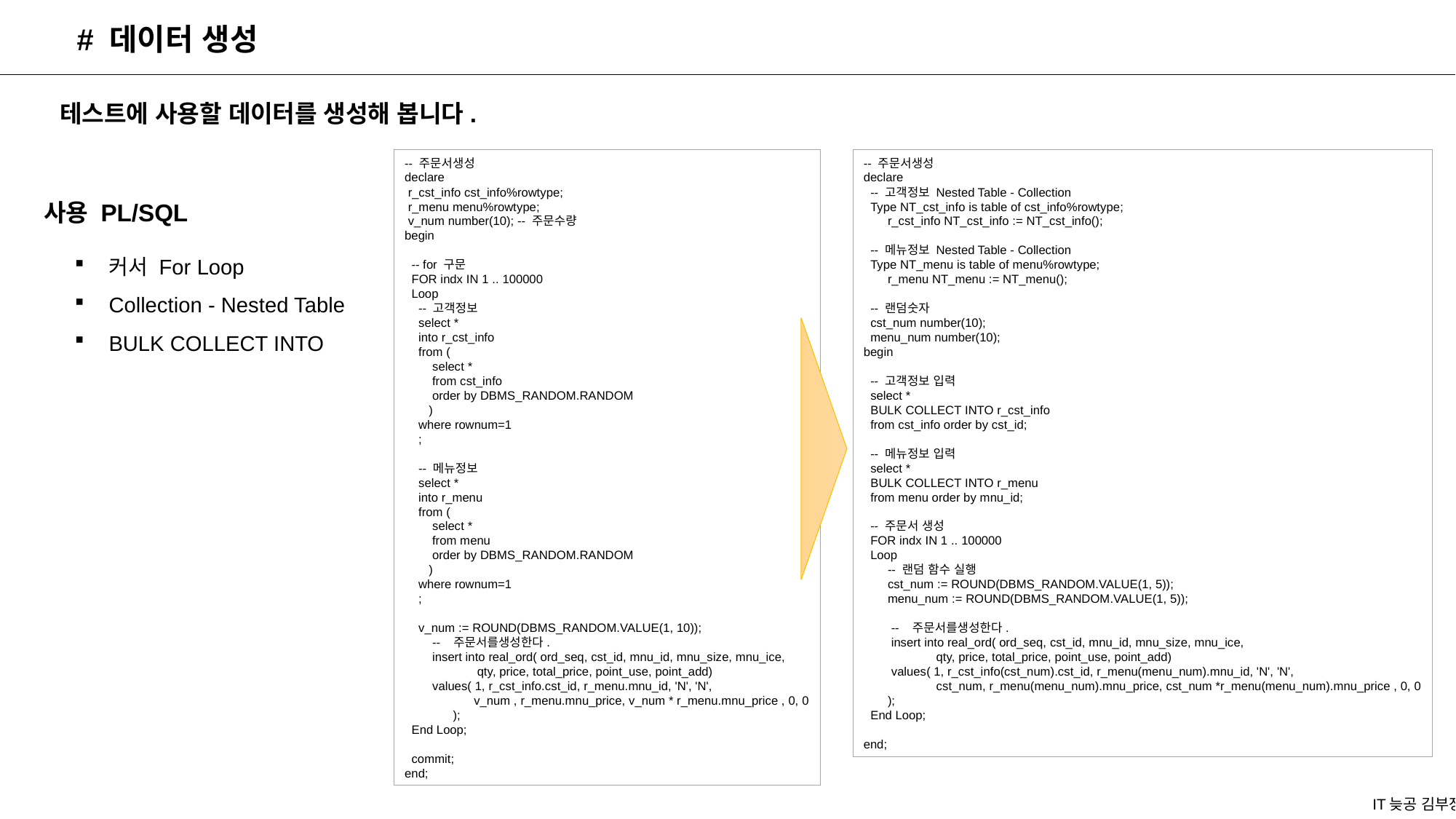

# 데이터 생성
테스트에 사용할 데이터를 생성해 봅니다.
-- 주문서생성
declare
 r_cst_info cst_info%rowtype;
 r_menu menu%rowtype;
 v_num number(10); -- 주문수량
begin

  -- for 구문
  FOR indx IN 1 .. 100000
  Loop
    -- 고객정보
    select *
    into r_cst_info
    from (
        select *
        from cst_info
        order by DBMS_RANDOM.RANDOM
       )
    where rownum=1
    ;

    -- 메뉴정보
    select *
    into r_menu
    from (
        select *
        from menu
        order by DBMS_RANDOM.RANDOM
       )
    where rownum=1
    ;

    v_num := ROUND(DBMS_RANDOM.VALUE(1, 10));
        --   주문서를생성한다.
        insert into real_ord( ord_seq, cst_id, mnu_id, mnu_size, mnu_ice,
                     qty, price, total_price, point_use, point_add)
        values( 1, r_cst_info.cst_id, r_menu.mnu_id, 'N', 'N',
                    v_num , r_menu.mnu_price, v_num * r_menu.mnu_price , 0, 0
              );
  End Loop;

  commit;
end;
-- 주문서생성
declare
  -- 고객정보 Nested Table - Collection
  Type NT_cst_info is table of cst_info%rowtype;
       r_cst_info NT_cst_info := NT_cst_info();

  -- 메뉴정보 Nested Table - Collection
  Type NT_menu is table of menu%rowtype;
       r_menu NT_menu := NT_menu();

  -- 랜덤숫자
  cst_num number(10);
  menu_num number(10);
begin

  -- 고객정보 입력
  select *
  BULK COLLECT INTO r_cst_info
  from cst_info order by cst_id;

  -- 메뉴정보 입력
  select *
  BULK COLLECT INTO r_menu
  from menu order by mnu_id;

  -- 주문서 생성
  FOR indx IN 1 .. 100000
  Loop
       -- 랜덤 함수 실행
       cst_num := ROUND(DBMS_RANDOM.VALUE(1, 5));
       menu_num := ROUND(DBMS_RANDOM.VALUE(1, 5));

        --   주문서를생성한다.
        insert into real_ord( ord_seq, cst_id, mnu_id, mnu_size, mnu_ice,
                     qty, price, total_price, point_use, point_add)
        values( 1, r_cst_info(cst_num).cst_id, r_menu(menu_num).mnu_id, 'N', 'N',
                     cst_num, r_menu(menu_num).mnu_price, cst_num *r_menu(menu_num).mnu_price , 0, 0
       );
  End Loop;

end;
사용 PL/SQL
커서 For Loop
Collection - Nested Table
BULK COLLECT INTO

IT늦공 김부장